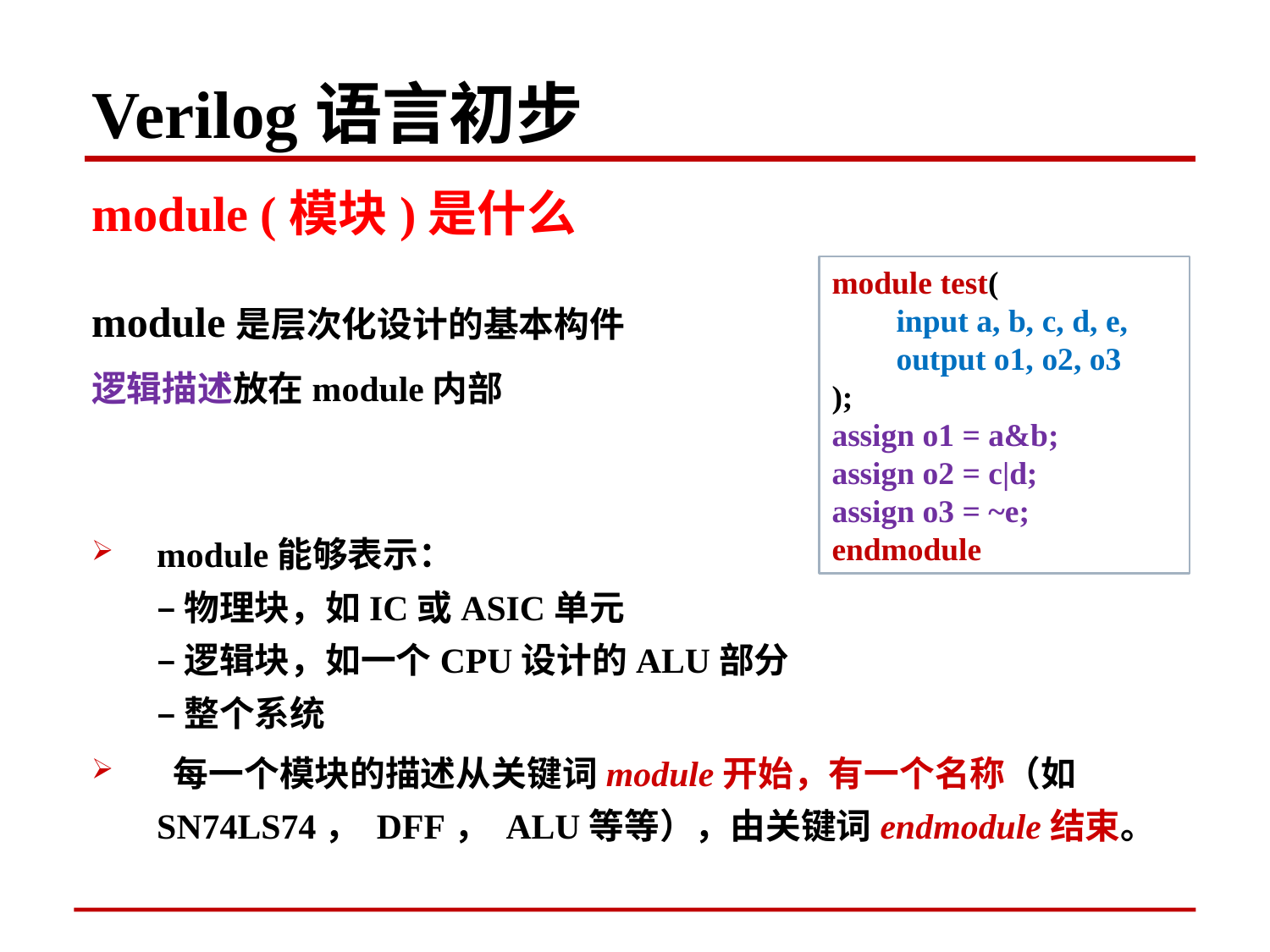

Verilog语言初步
module (模块)是什么
module test(
        input a, b, c, d, e,
        output o1, o2, o3
);
assign o1 = a&b;
assign o2 = c|d;
assign o3 = ~e;
endmodule
module是层次化设计的基本构件
逻辑描述放在module内部
module能够表示：
– 物理块，如IC或ASIC单元
– 逻辑块，如一个CPU设计的ALU部分
– 整个系统
 每一个模块的描述从关键词module开始，有一个名称（如SN74LS74， DFF， ALU等等），由关键词endmodule结束。